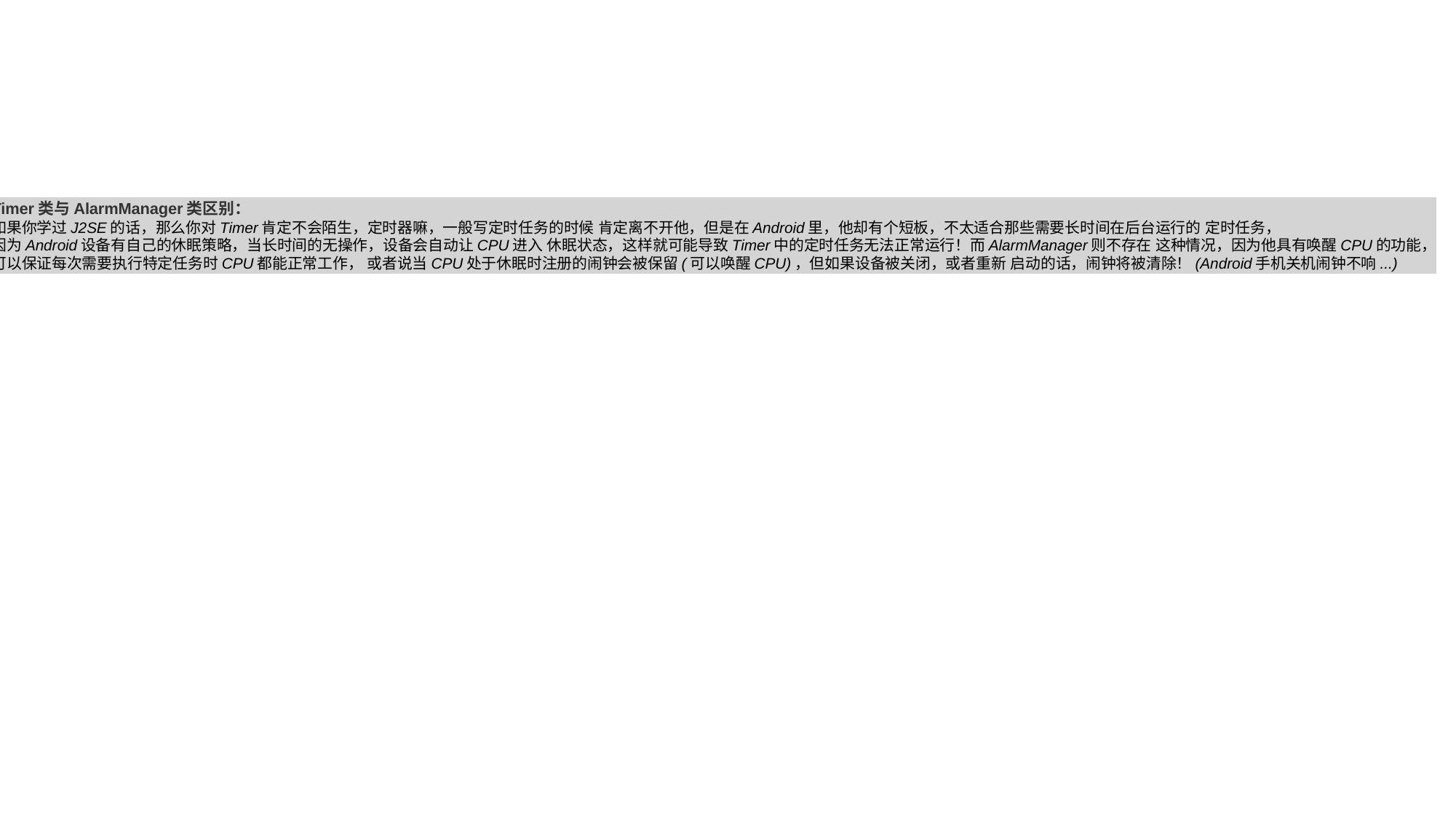

Timer类与AlarmManager类区别：
如果你学过J2SE的话，那么你对Timer肯定不会陌生，定时器嘛，一般写定时任务的时候 肯定离不开他，但是在Android里，他却有个短板，不太适合那些需要长时间在后台运行的 定时任务，
因为Android设备有自己的休眠策略，当长时间的无操作，设备会自动让CPU进入 休眠状态，这样就可能导致Timer中的定时任务无法正常运行！而AlarmManager则不存在 这种情况，因为他具有唤醒CPU的功能，
可以保证每次需要执行特定任务时CPU都能正常工作， 或者说当CPU处于休眠时注册的闹钟会被保留(可以唤醒CPU)，但如果设备被关闭，或者重新 启动的话，闹钟将被清除！(Android手机关机闹钟不响...)